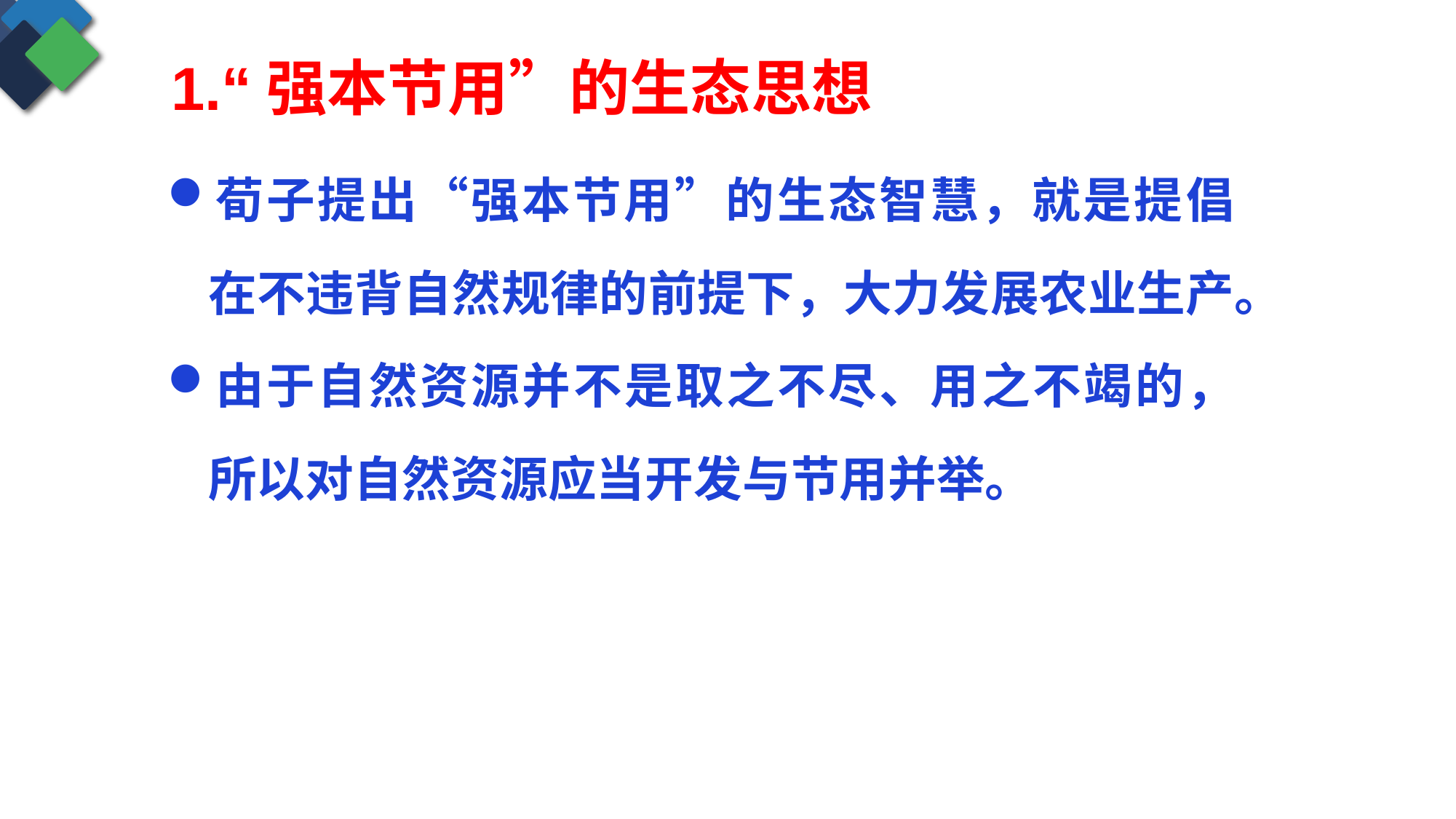

1.“强本节用”的生态思想
荀子提出“强本节用”的生态智慧，就是提倡在不违背自然规律的前提下，大力发展农业生产。
由于自然资源并不是取之不尽、用之不竭的，所以对自然资源应当开发与节用并举。